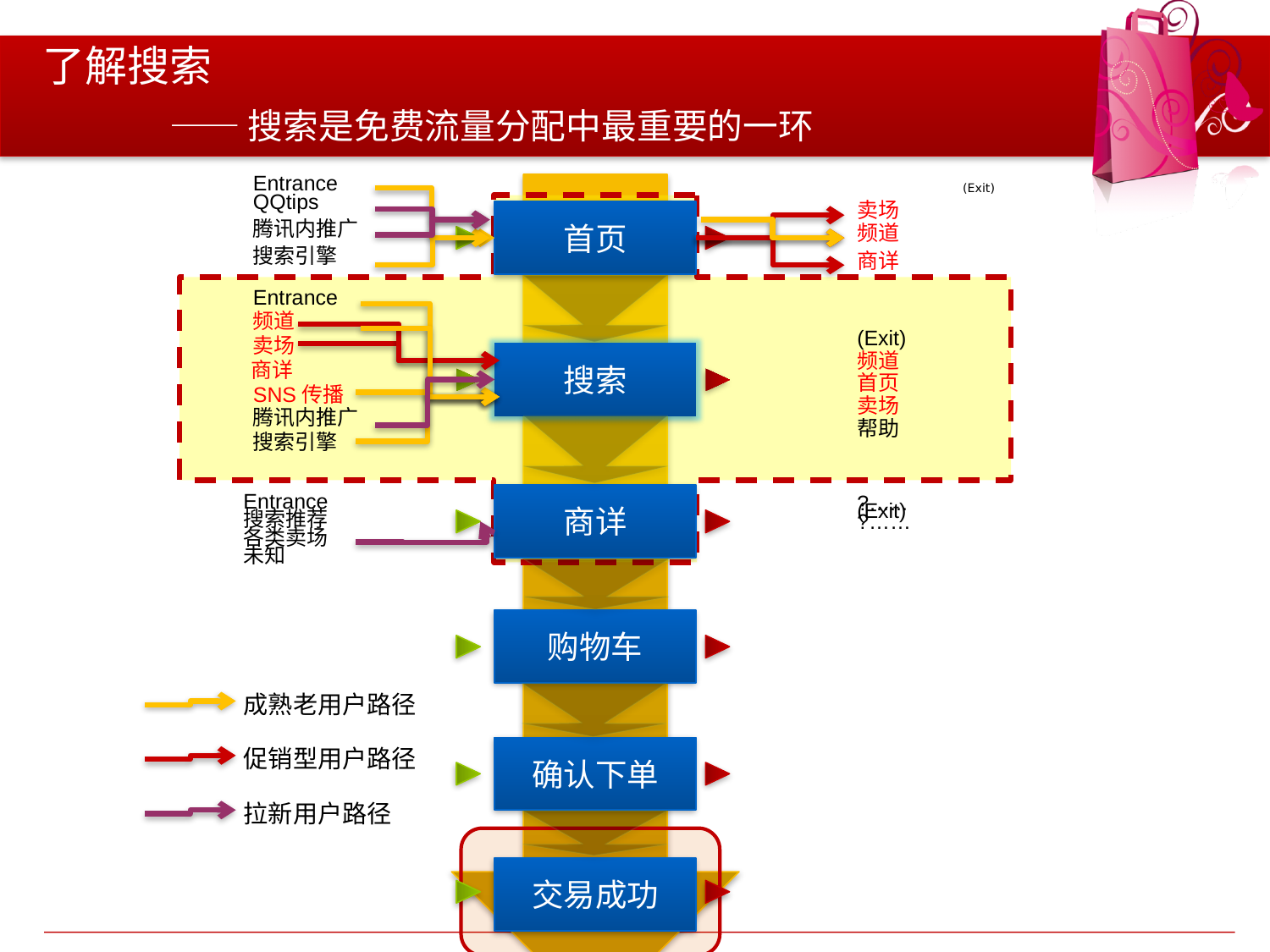

# 了解搜索 —— 搜索是免费流量分配中最重要的一环

Entrance
QQtips
腾讯内推广
搜索引擎

(Exit)
首页

卖场
频道
商详

Entrance
频道
卖场
商详
SNS传播
腾讯内推广
搜索引擎

(Exit)
频道
首页
卖场
帮助

搜索

商详

Entrance
搜索推荐
各类卖场
未知
(Exit)
?…...
?……

购物车

成熟老用户路径

促销型用户路径
确认下单

拉新用户路径

交易成功